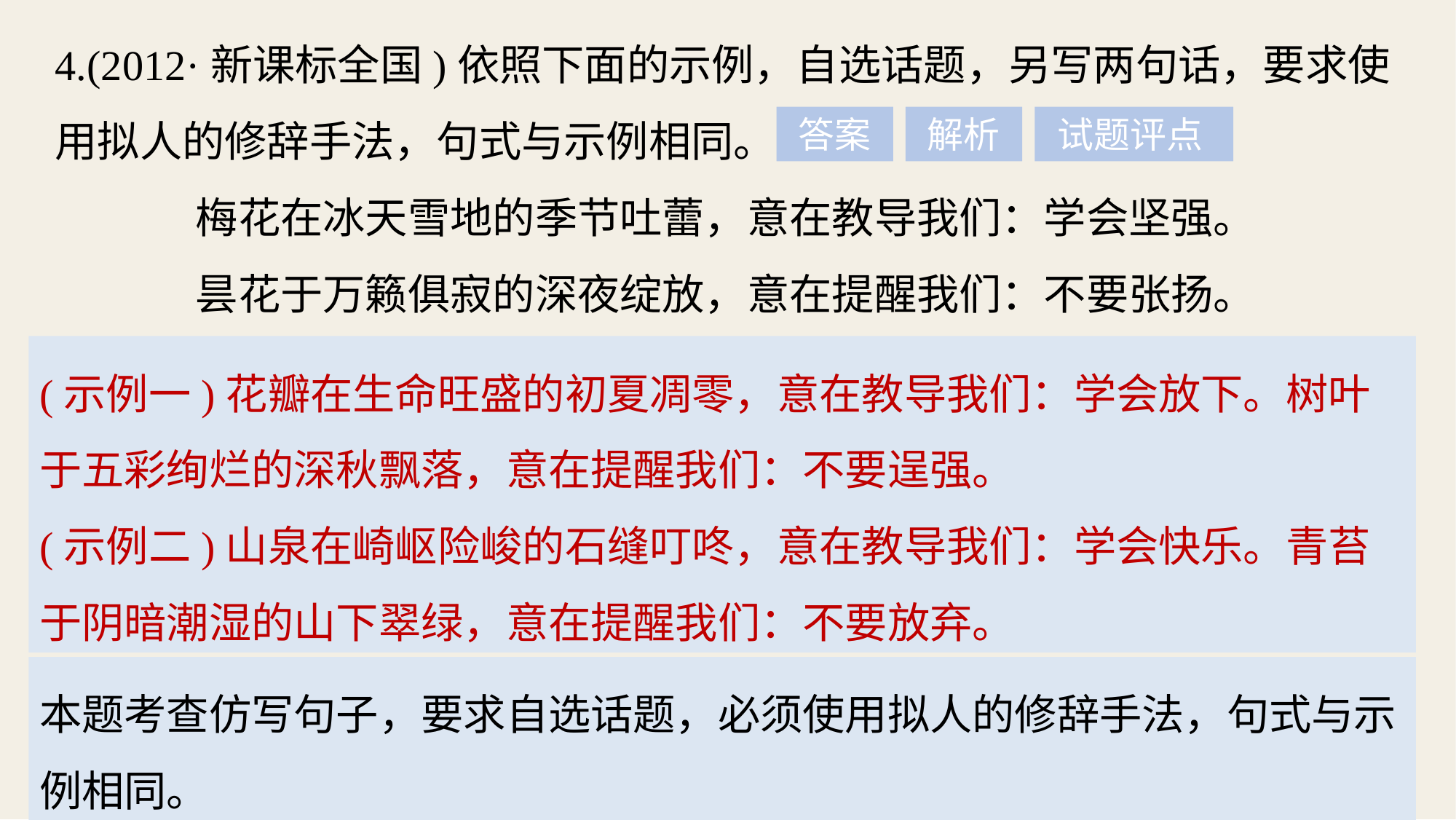

4.(2012·新课标全国)依照下面的示例，自选话题，另写两句话，要求使用拟人的修辞手法，句式与示例相同。
梅花在冰天雪地的季节吐蕾，意在教导我们：学会坚强。
昙花于万籁俱寂的深夜绽放，意在提醒我们：不要张扬。
答案
解析
试题评点
(示例一)花瓣在生命旺盛的初夏凋零，意在教导我们：学会放下。树叶于五彩绚烂的深秋飘落，意在提醒我们：不要逞强。
(示例二)山泉在崎岖险峻的石缝叮咚，意在教导我们：学会快乐。青苔于阴暗潮湿的山下翠绿，意在提醒我们：不要放弃。
本题考查仿写句子，要求自选话题，必须使用拟人的修辞手法，句式与示例相同。